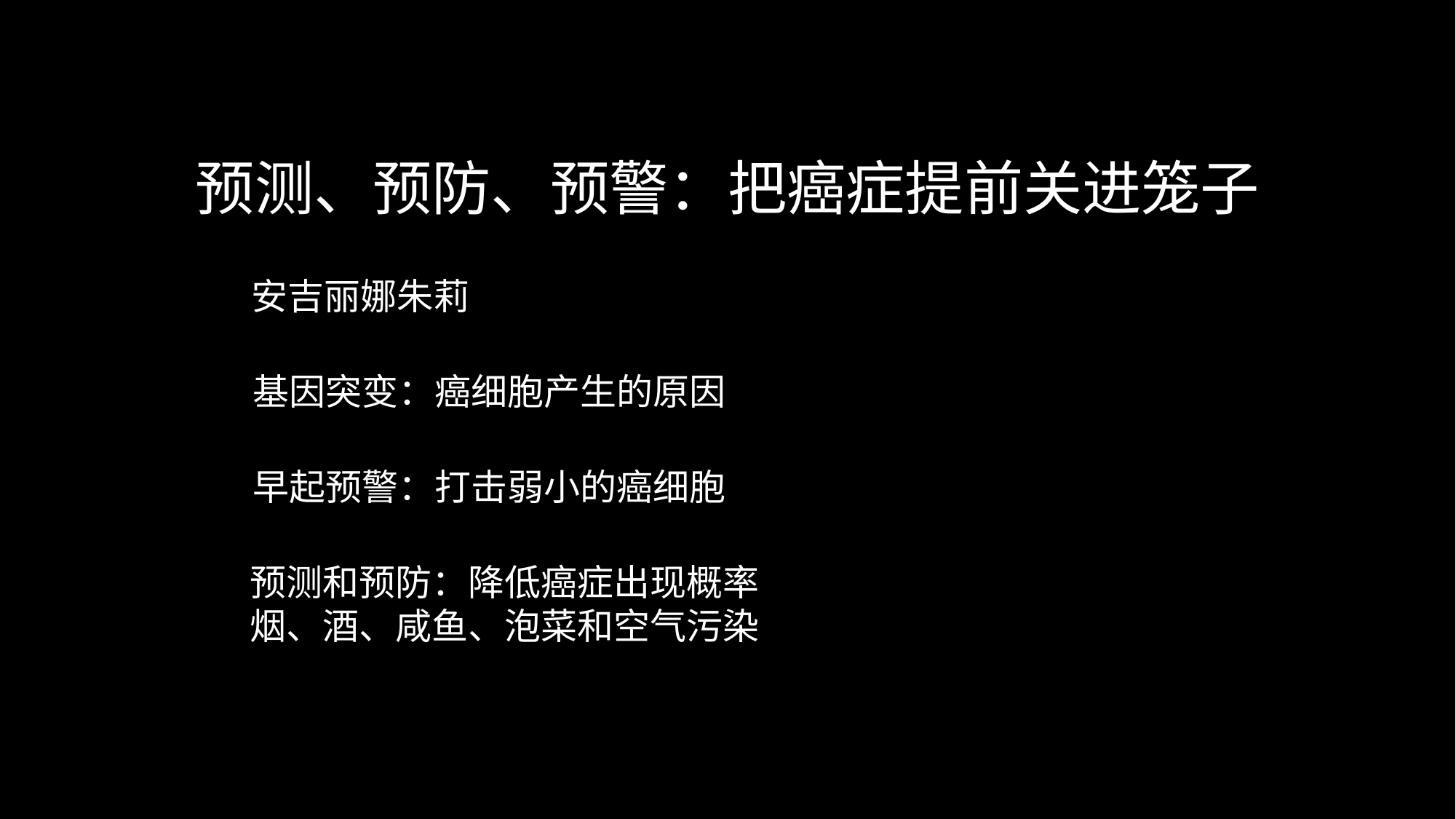

# 预测、预防、预警：把癌症提前关进笼子
安吉丽娜朱莉
基因突变：癌细胞产生的原因
早起预警：打击弱小的癌细胞
预测和预防：降低癌症出现概率
烟、酒、咸鱼、泡菜和空气污染